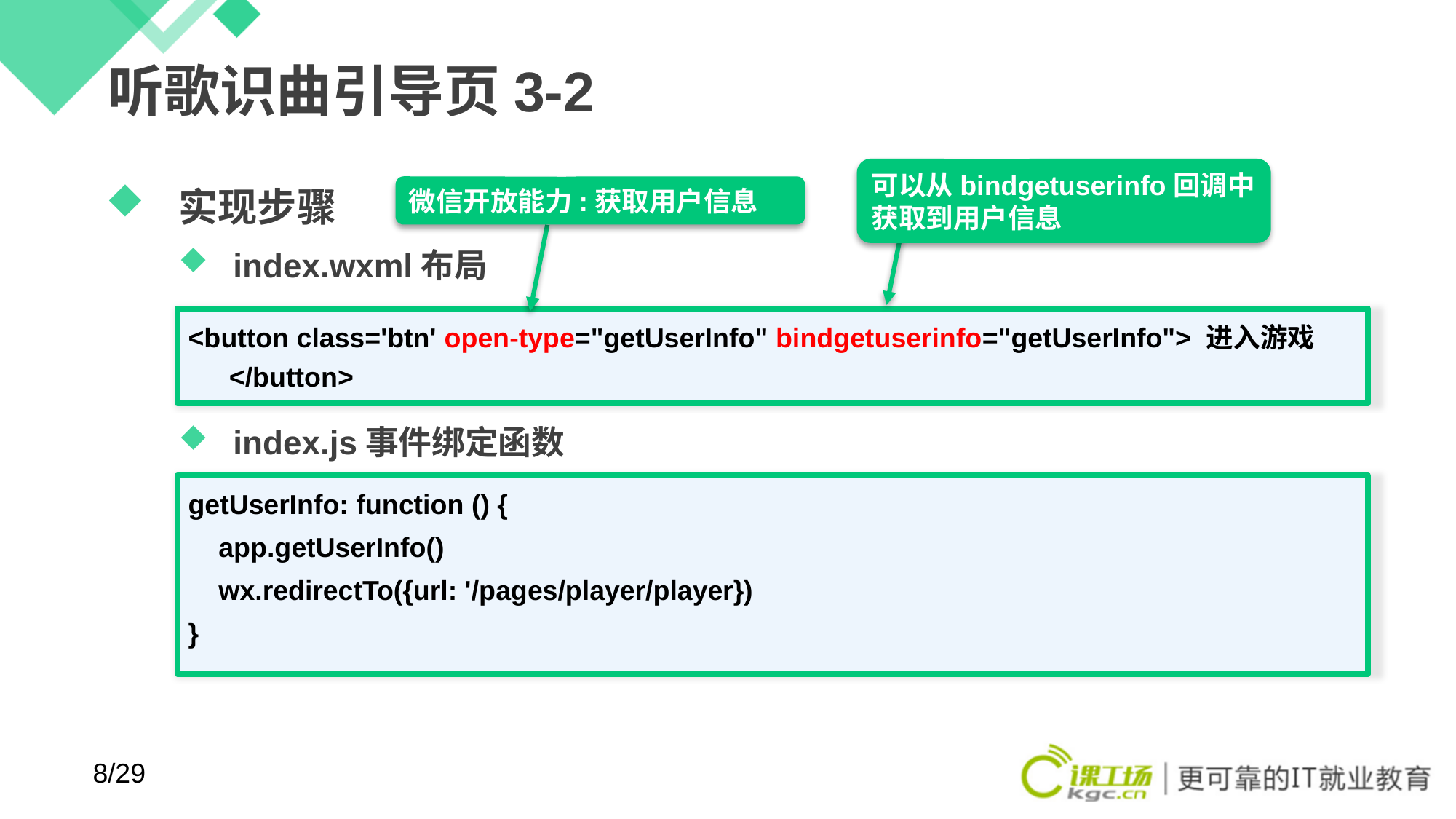

# 听歌识曲引导页3-2
实现步骤
index.wxml布局

index.js事件绑定函数
可以从bindgetuserinfo回调中获取到用户信息
微信开放能力:获取用户信息

<button class='btn' open-type="getUserInfo" bindgetuserinfo="getUserInfo"> 进入游戏 </button>
getUserInfo: function () {
    app.getUserInfo()
    wx.redirectTo({url: '/pages/player/player})
}